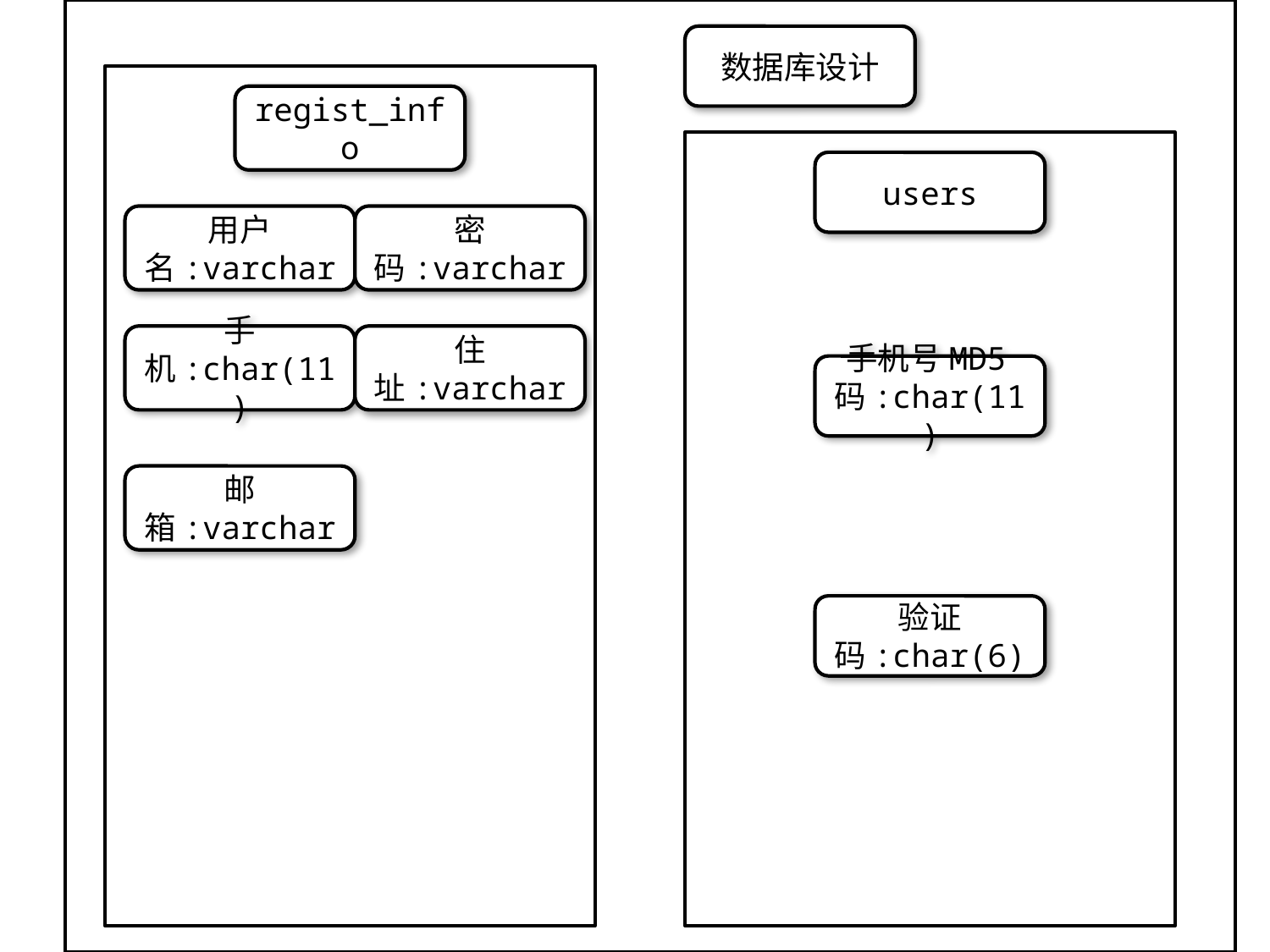

数据库设计

regist_info

users
用户名:varchar
密码:varchar
手机:char(11)
住址:varchar
手机号MD5码:char(11)
邮箱:varchar
验证码:char(6)